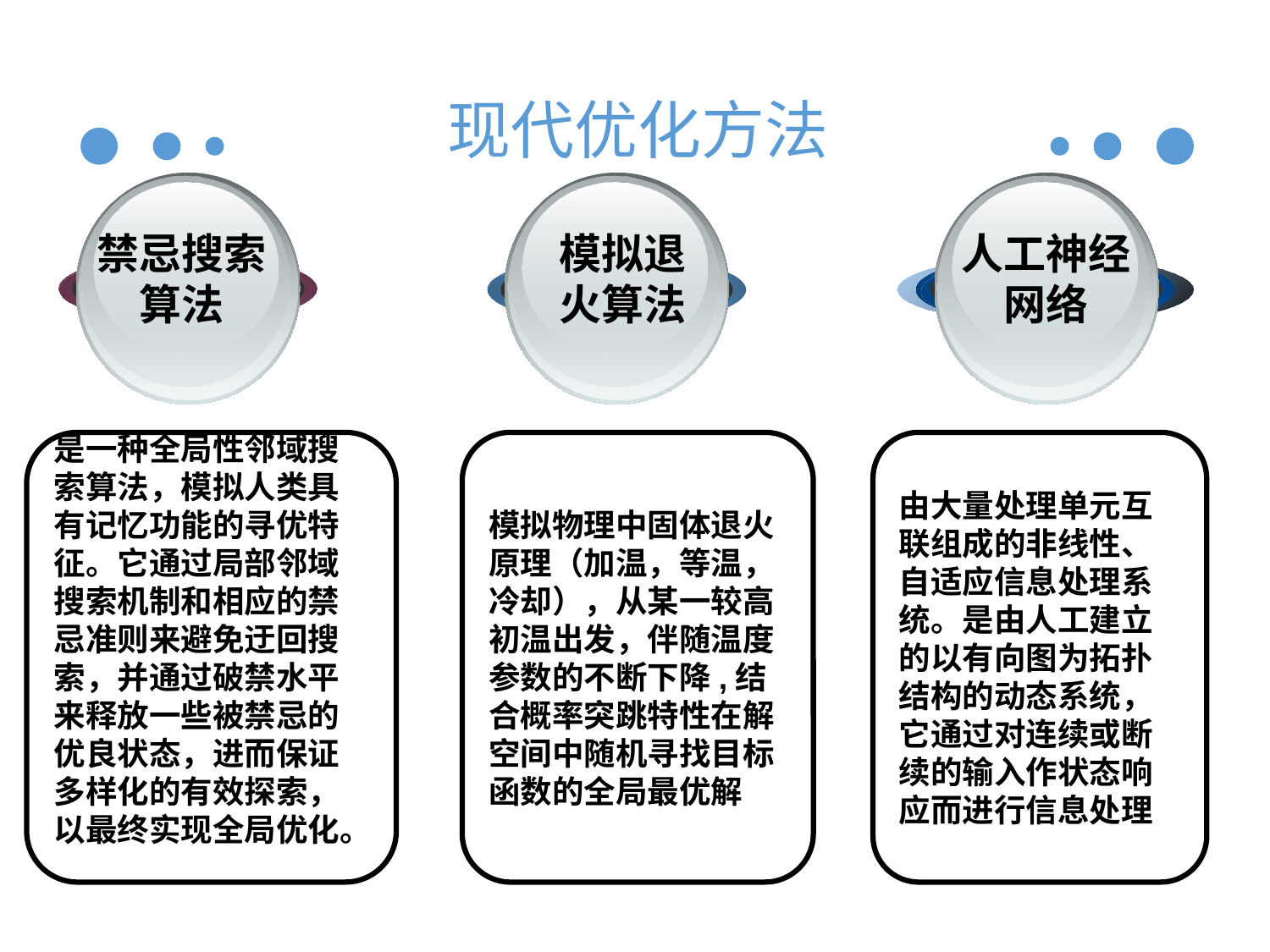

# 现代优化方法

禁忌搜索算法
模拟退火算法
人工神经网络

是一种全局性邻域搜索算法，模拟人类具有记忆功能的寻优特征。它通过局部邻域搜索机制和相应的禁忌准则来避免迂回搜索，并通过破禁水平来释放一些被禁忌的优良状态，进而保证多样化的有效探索，以最终实现全局优化。

模拟物理中固体退火原理（加温，等温，冷却），从某一较高初温出发，伴随温度参数的不断下降,结合概率突跳特性在解空间中随机寻找目标函数的全局最优解

由大量处理单元互联组成的非线性、自适应信息处理系统。是由人工建立的以有向图为拓扑结构的动态系统，它通过对连续或断续的输入作状态响应而进行信息处理